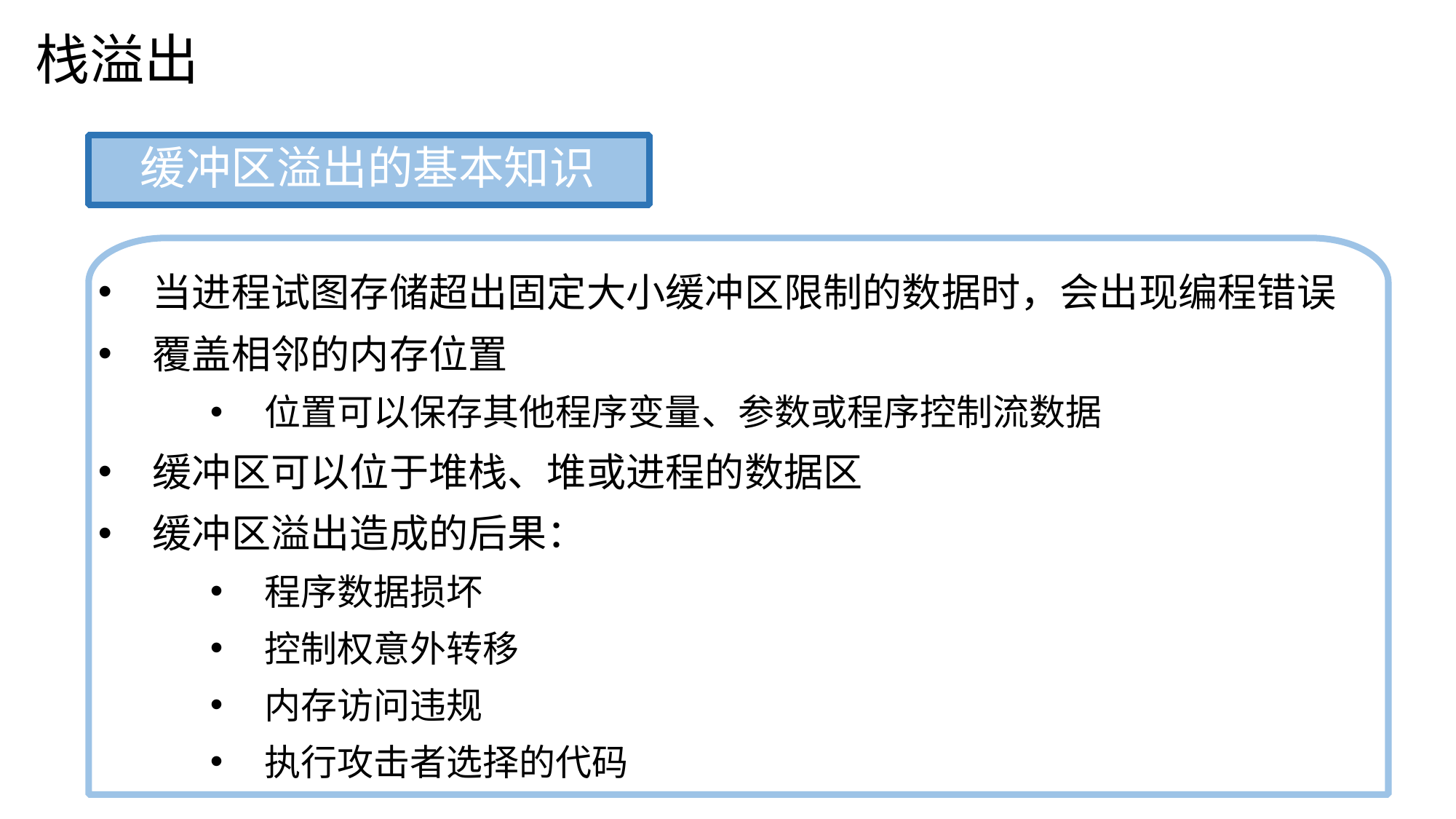

栈溢出

缓冲区溢出的基本知识
当进程试图存储超出固定大小缓冲区限制的数据时，会出现编程错误
覆盖相邻的内存位置
位置可以保存其他程序变量、参数或程序控制流数据
缓冲区可以位于堆栈、堆或进程的数据区
缓冲区溢出造成的后果：
程序数据损坏
控制权意外转移
内存访问违规
执行攻击者选择的代码